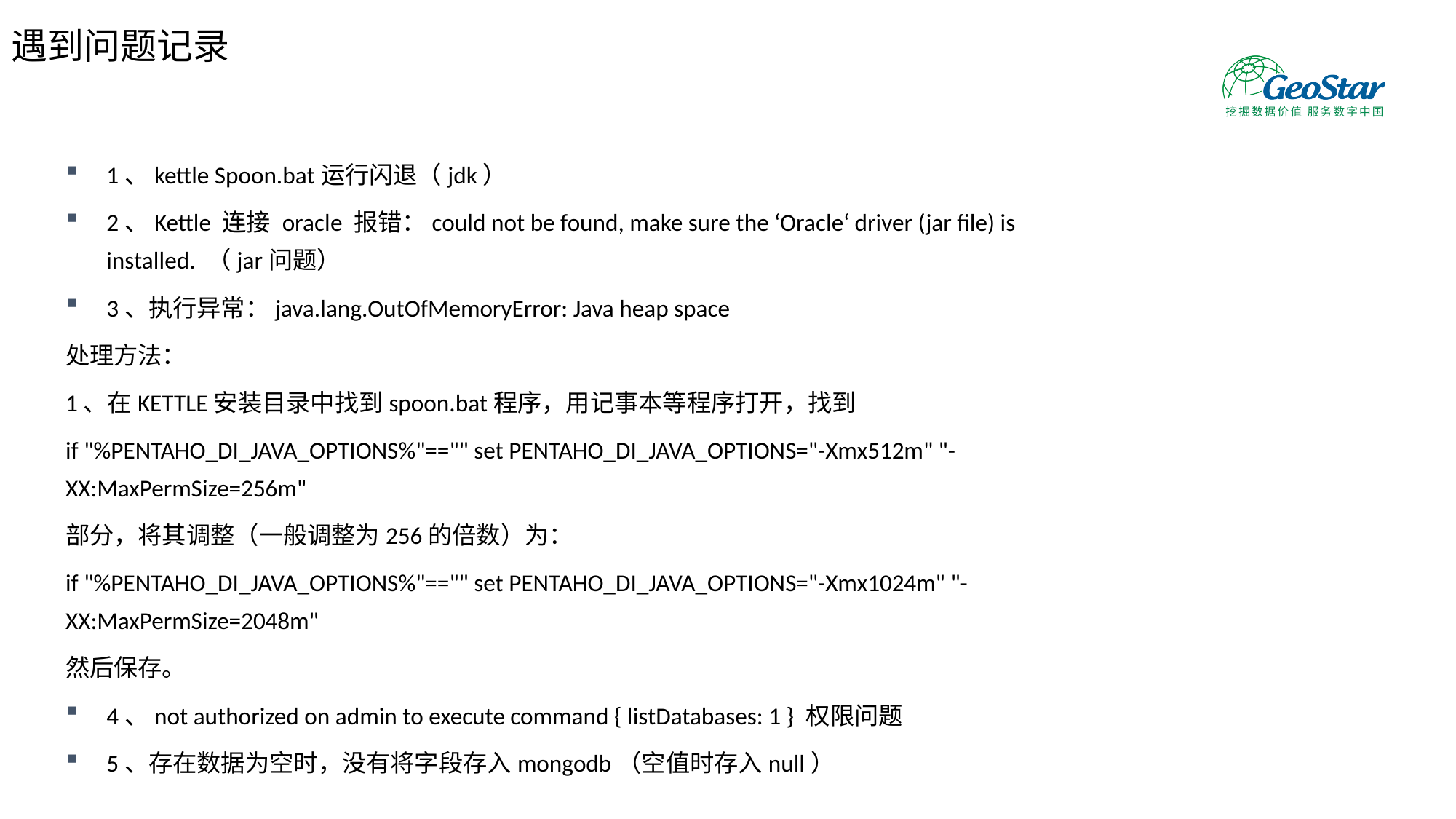

遇到问题记录
1、kettle Spoon.bat运行闪退（jdk）
2、Kettle 连接 oracle 报错：could not be found, make sure the ‘Oracle‘ driver (jar file) is installed. （jar问题）
3、执行异常：java.lang.OutOfMemoryError: Java heap space
处理方法：
1、在KETTLE安装目录中找到spoon.bat程序，用记事本等程序打开，找到
if "%PENTAHO_DI_JAVA_OPTIONS%"=="" set PENTAHO_DI_JAVA_OPTIONS="-Xmx512m" "-XX:MaxPermSize=256m"
部分，将其调整（一般调整为256的倍数）为：
if "%PENTAHO_DI_JAVA_OPTIONS%"=="" set PENTAHO_DI_JAVA_OPTIONS="-Xmx1024m" "-XX:MaxPermSize=2048m"
然后保存。
4、not authorized on admin to execute command { listDatabases: 1 } 权限问题
5、存在数据为空时，没有将字段存入mongodb（空值时存入null）